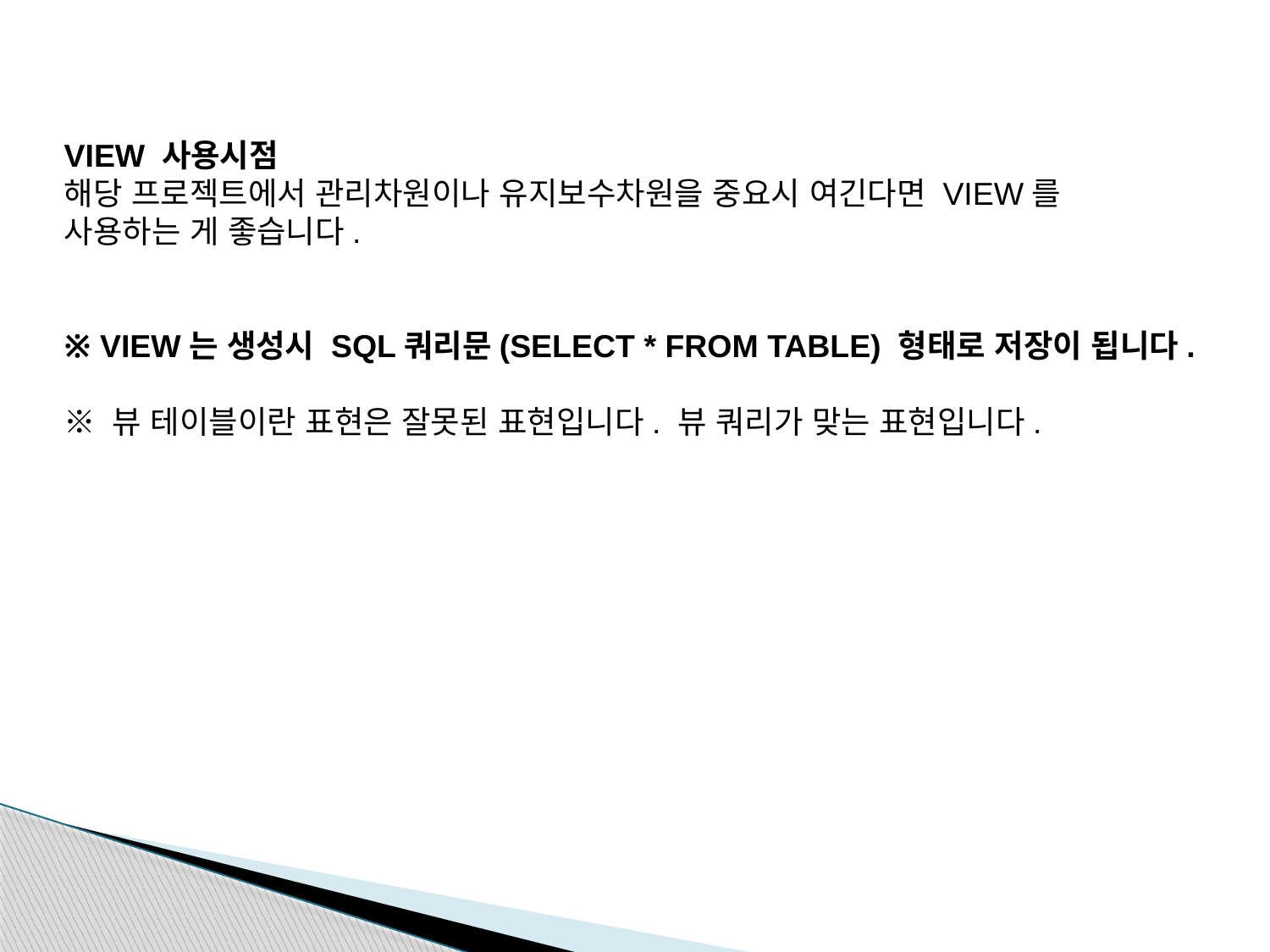

VIEW 사용시점
해당 프로젝트에서 관리차원이나 유지보수차원을 중요시 여긴다면 VIEW를
사용하는 게 좋습니다.

※ VIEW는 생성시 SQL쿼리문(SELECT * FROM TABLE) 형태로 저장이 됩니다.

※ 뷰 테이블이란 표현은 잘못된 표현입니다. 뷰 쿼리가 맞는 표현입니다.